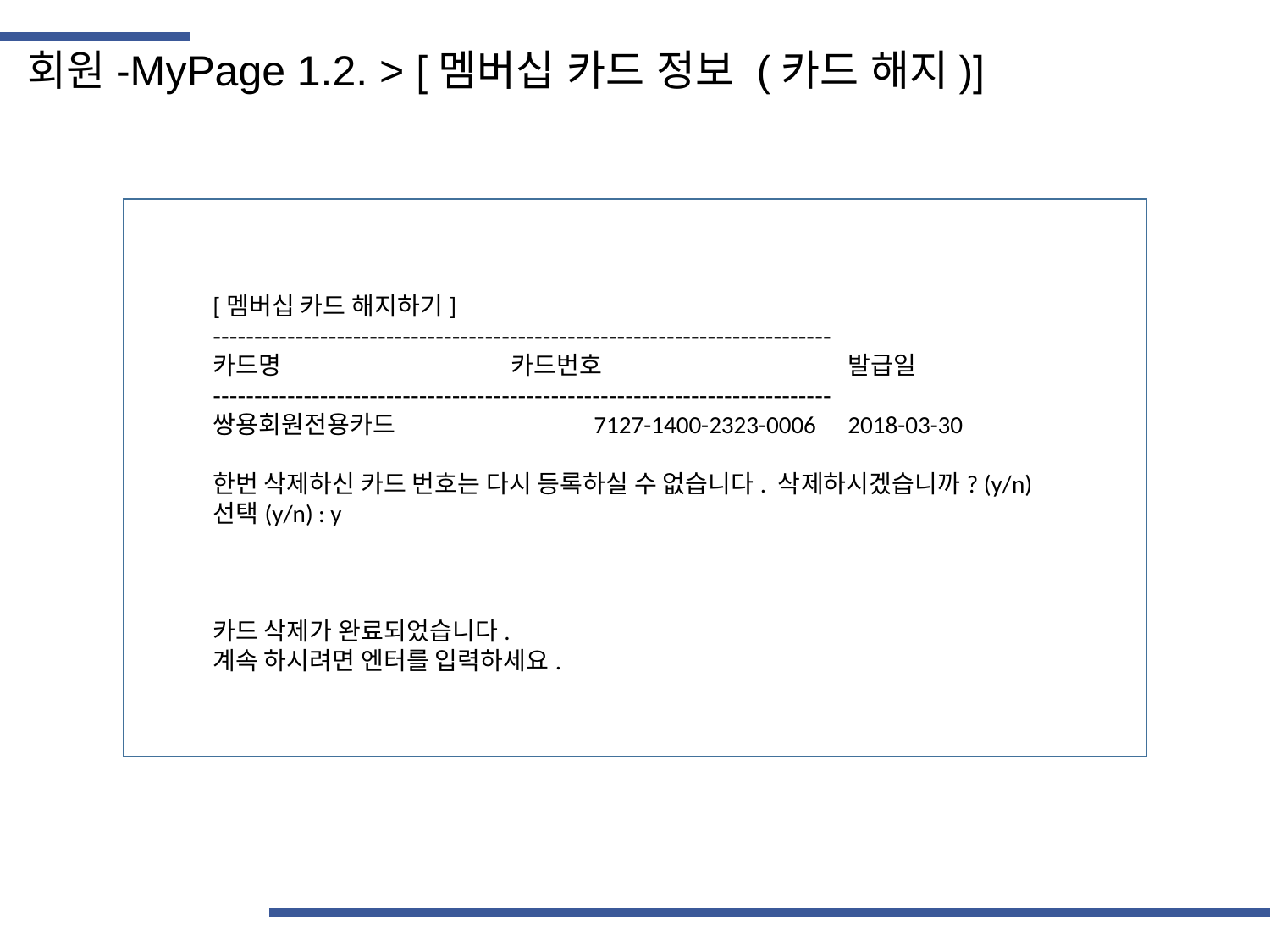

회원-MyPage 1.2. > [멤버십 카드 정보 (카드 해지)]

[멤버십 카드 해지하기]
---------------------------------------------------------------------------
카드명		        카드번호		발급일
---------------------------------------------------------------------------
쌍용회원전용카드		7127-1400-2323-0006	2018-03-30

한번 삭제하신 카드 번호는 다시 등록하실 수 없습니다. 삭제하시겠습니까? (y/n)
선택(y/n) : y

카드 삭제가 완료되었습니다.
계속 하시려면 엔터를 입력하세요.